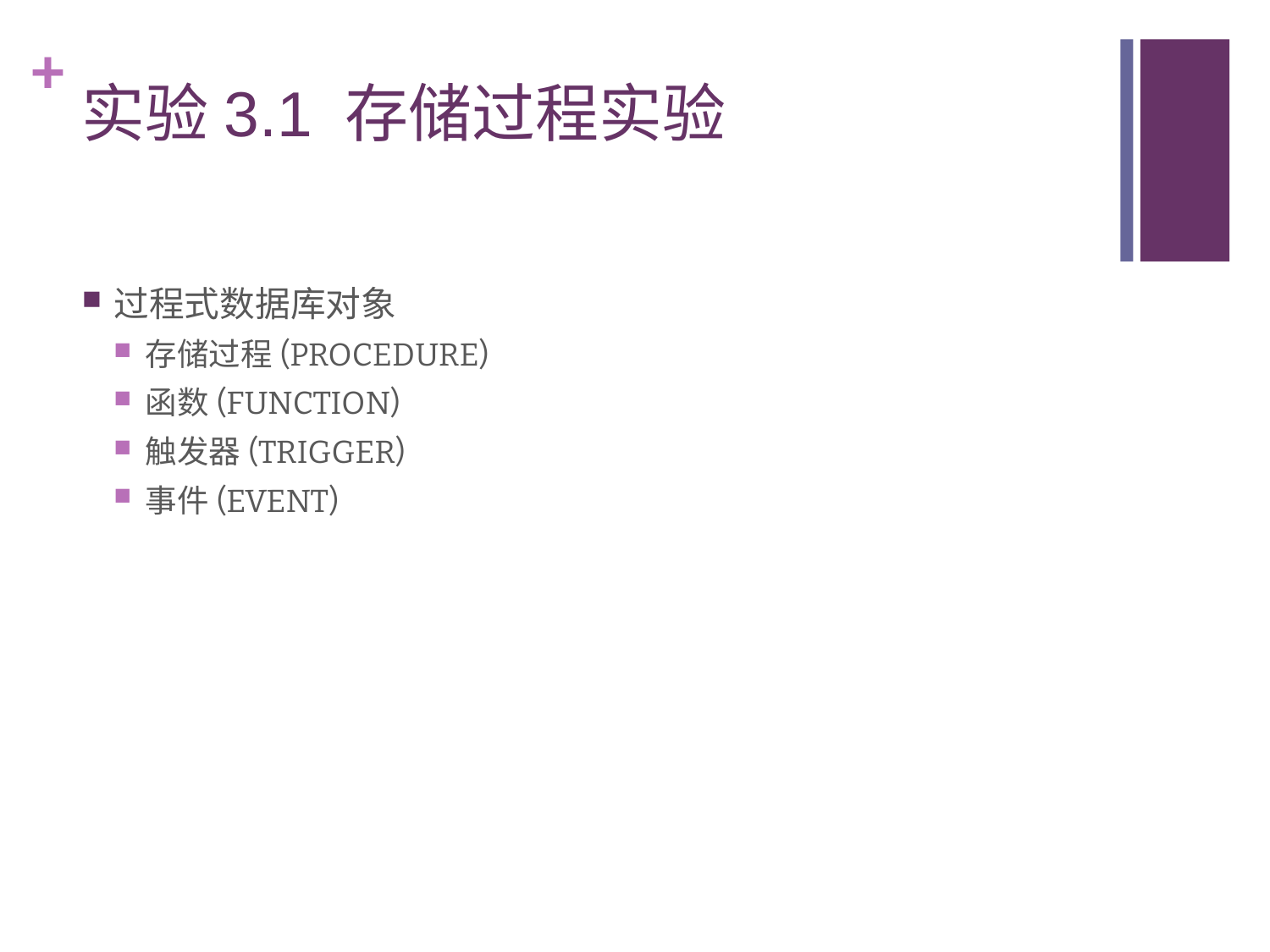

# 实验3.1 存储过程实验
过程式数据库对象
存储过程(PROCEDURE)
函数(FUNCTION)
触发器(TRIGGER)
事件(EVENT)